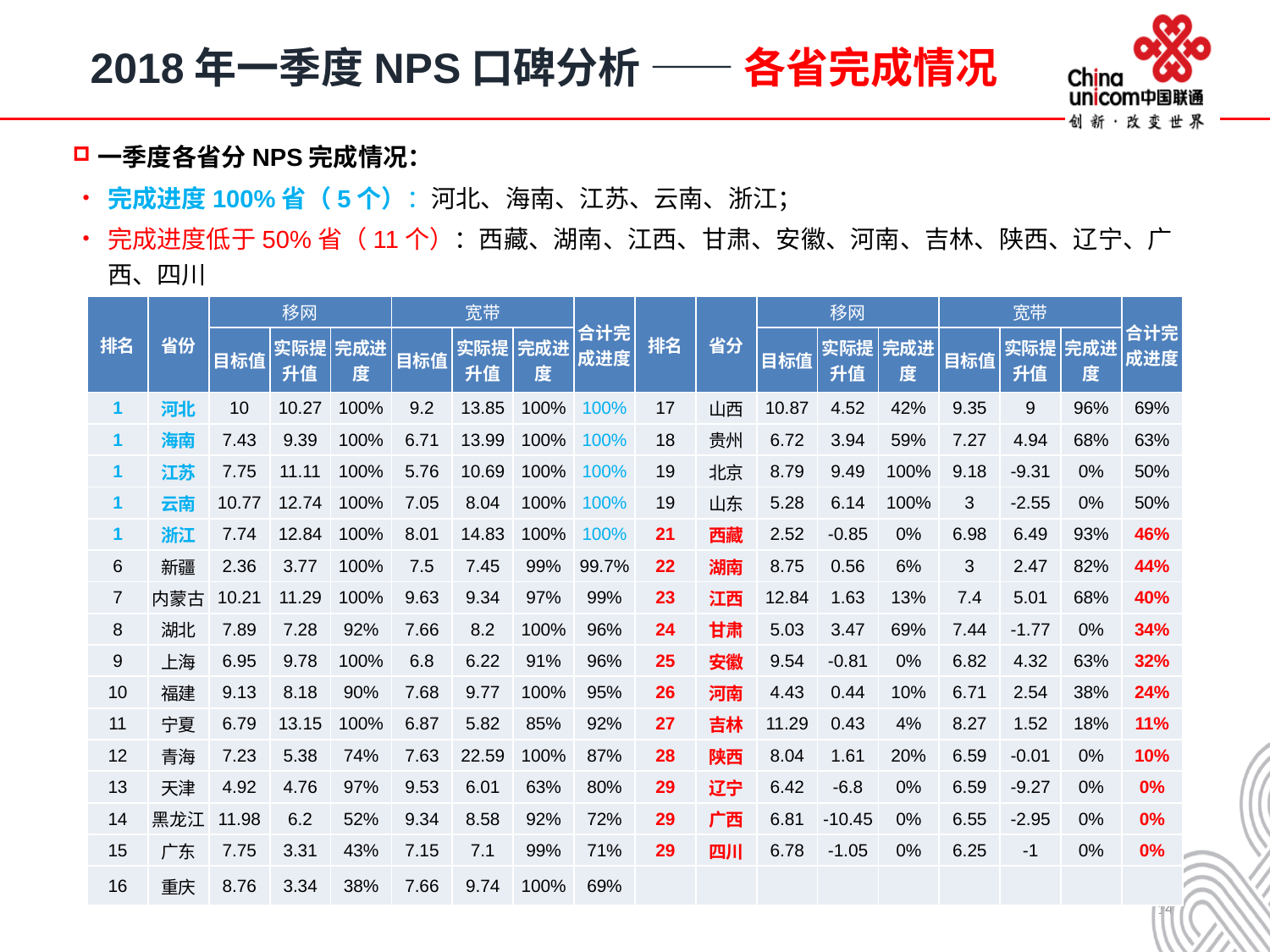

2018年一季度NPS口碑分析 —— 各省完成情况
一季度各省分NPS完成情况：
完成进度100%省（5个）：河北、海南、江苏、云南、浙江；
完成进度低于50%省（11个）：西藏、湖南、江西、甘肃、安徽、河南、吉林、陕西、辽宁、广西、四川
| 排名 | 省份 | 移网 |  |  | 宽带 |  |  | 合计完成进度 | 排名 | 省分 | 移网 |  |  | 宽带 |  |  | 合计完成进度 |
| --- | --- | --- | --- | --- | --- | --- | --- | --- | --- | --- | --- | --- | --- | --- | --- | --- | --- |
|  |  | 目标值 | 实际提升值 | 完成进度 | 目标值 | 实际提升值 | 完成进度 |  |  |  | 目标值 | 实际提升值 | 完成进度 | 目标值 | 实际提升值 | 完成进度 |  |
| 1 | 河北 | 10 | 10.27 | 100% | 9.2 | 13.85 | 100% | 100% | 17 | 山西 | 10.87 | 4.52 | 42% | 9.35 | 9 | 96% | 69% |
| 1 | 海南 | 7.43 | 9.39 | 100% | 6.71 | 13.99 | 100% | 100% | 18 | 贵州 | 6.72 | 3.94 | 59% | 7.27 | 4.94 | 68% | 63% |
| 1 | 江苏 | 7.75 | 11.11 | 100% | 5.76 | 10.69 | 100% | 100% | 19 | 北京 | 8.79 | 9.49 | 100% | 9.18 | -9.31 | 0% | 50% |
| 1 | 云南 | 10.77 | 12.74 | 100% | 7.05 | 8.04 | 100% | 100% | 19 | 山东 | 5.28 | 6.14 | 100% | 3 | -2.55 | 0% | 50% |
| 1 | 浙江 | 7.74 | 12.84 | 100% | 8.01 | 14.83 | 100% | 100% | 21 | 西藏 | 2.52 | -0.85 | 0% | 6.98 | 6.49 | 93% | 46% |
| 6 | 新疆 | 2.36 | 3.77 | 100% | 7.5 | 7.45 | 99% | 99.7% | 22 | 湖南 | 8.75 | 0.56 | 6% | 3 | 2.47 | 82% | 44% |
| 7 | 内蒙古 | 10.21 | 11.29 | 100% | 9.63 | 9.34 | 97% | 99% | 23 | 江西 | 12.84 | 1.63 | 13% | 7.4 | 5.01 | 68% | 40% |
| 8 | 湖北 | 7.89 | 7.28 | 92% | 7.66 | 8.2 | 100% | 96% | 24 | 甘肃 | 5.03 | 3.47 | 69% | 7.44 | -1.77 | 0% | 34% |
| 9 | 上海 | 6.95 | 9.78 | 100% | 6.8 | 6.22 | 91% | 96% | 25 | 安徽 | 9.54 | -0.81 | 0% | 6.82 | 4.32 | 63% | 32% |
| 10 | 福建 | 9.13 | 8.18 | 90% | 7.68 | 9.77 | 100% | 95% | 26 | 河南 | 4.43 | 0.44 | 10% | 6.71 | 2.54 | 38% | 24% |
| 11 | 宁夏 | 6.79 | 13.15 | 100% | 6.87 | 5.82 | 85% | 92% | 27 | 吉林 | 11.29 | 0.43 | 4% | 8.27 | 1.52 | 18% | 11% |
| 12 | 青海 | 7.23 | 5.38 | 74% | 7.63 | 22.59 | 100% | 87% | 28 | 陕西 | 8.04 | 1.61 | 20% | 6.59 | -0.01 | 0% | 10% |
| 13 | 天津 | 4.92 | 4.76 | 97% | 9.53 | 6.01 | 63% | 80% | 29 | 辽宁 | 6.42 | -6.8 | 0% | 6.59 | -9.27 | 0% | 0% |
| 14 | 黑龙江 | 11.98 | 6.2 | 52% | 9.34 | 8.58 | 92% | 72% | 29 | 广西 | 6.81 | -10.45 | 0% | 6.55 | -2.95 | 0% | 0% |
| 15 | 广东 | 7.75 | 3.31 | 43% | 7.15 | 7.1 | 99% | 71% | 29 | 四川 | 6.78 | -1.05 | 0% | 6.25 | -1 | 0% | 0% |
| 16 | 重庆 | 8.76 | 3.34 | 38% | 7.66 | 9.74 | 100% | 69% |  |  |  |  |  |  |  |  |  |